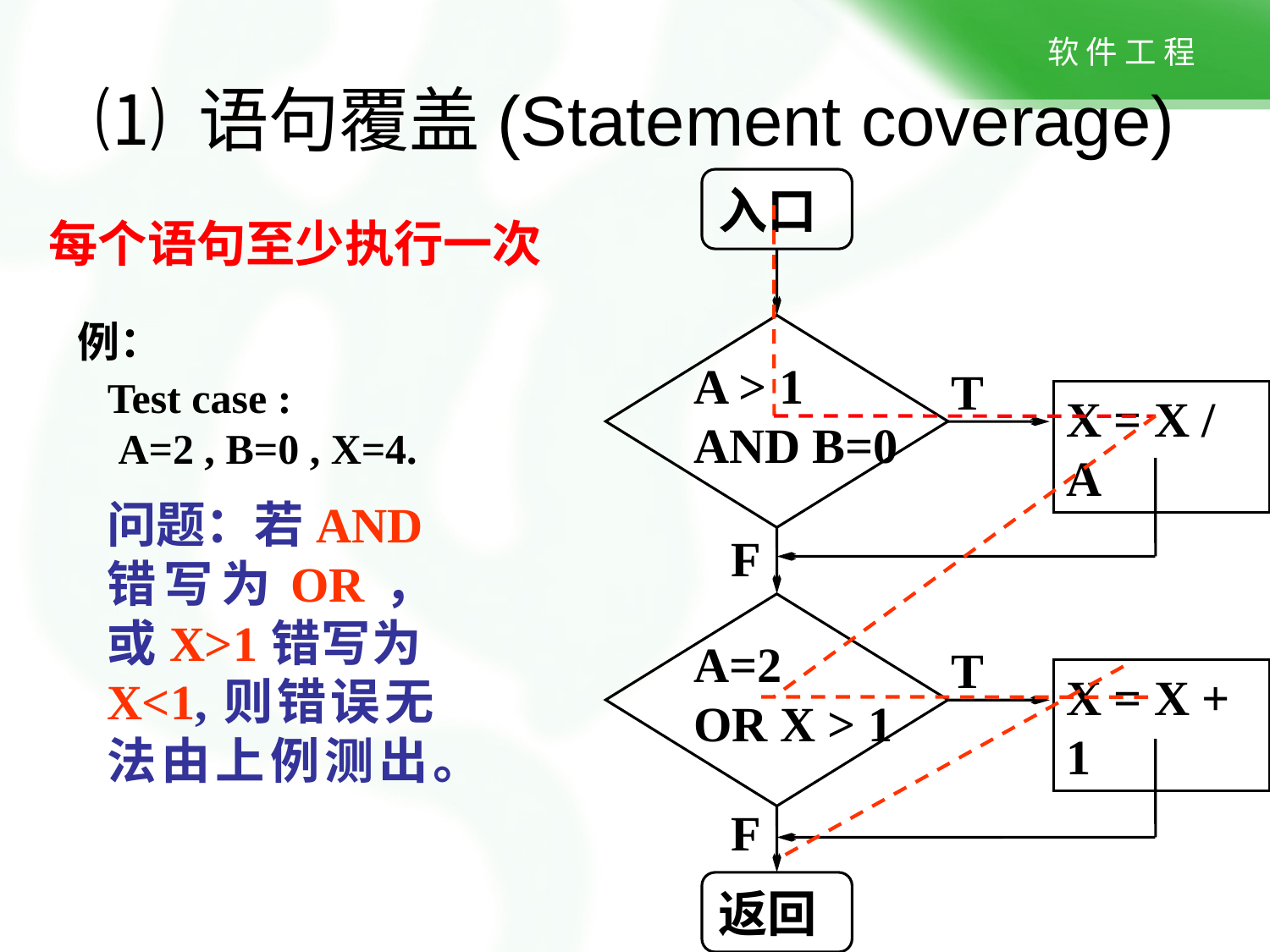

⑴ 语句覆盖(Statement coverage)
入口

A > 1
AND B=0
T
X = X / A

F

A=2
OR X > 1
T

X = X + 1

F

返回

每个语句至少执行一次
例：
Test case :
 A=2 , B=0 , X=4.
问题：若AND错写为OR，或X>1错写为X<1,则错误无法由上例测出。